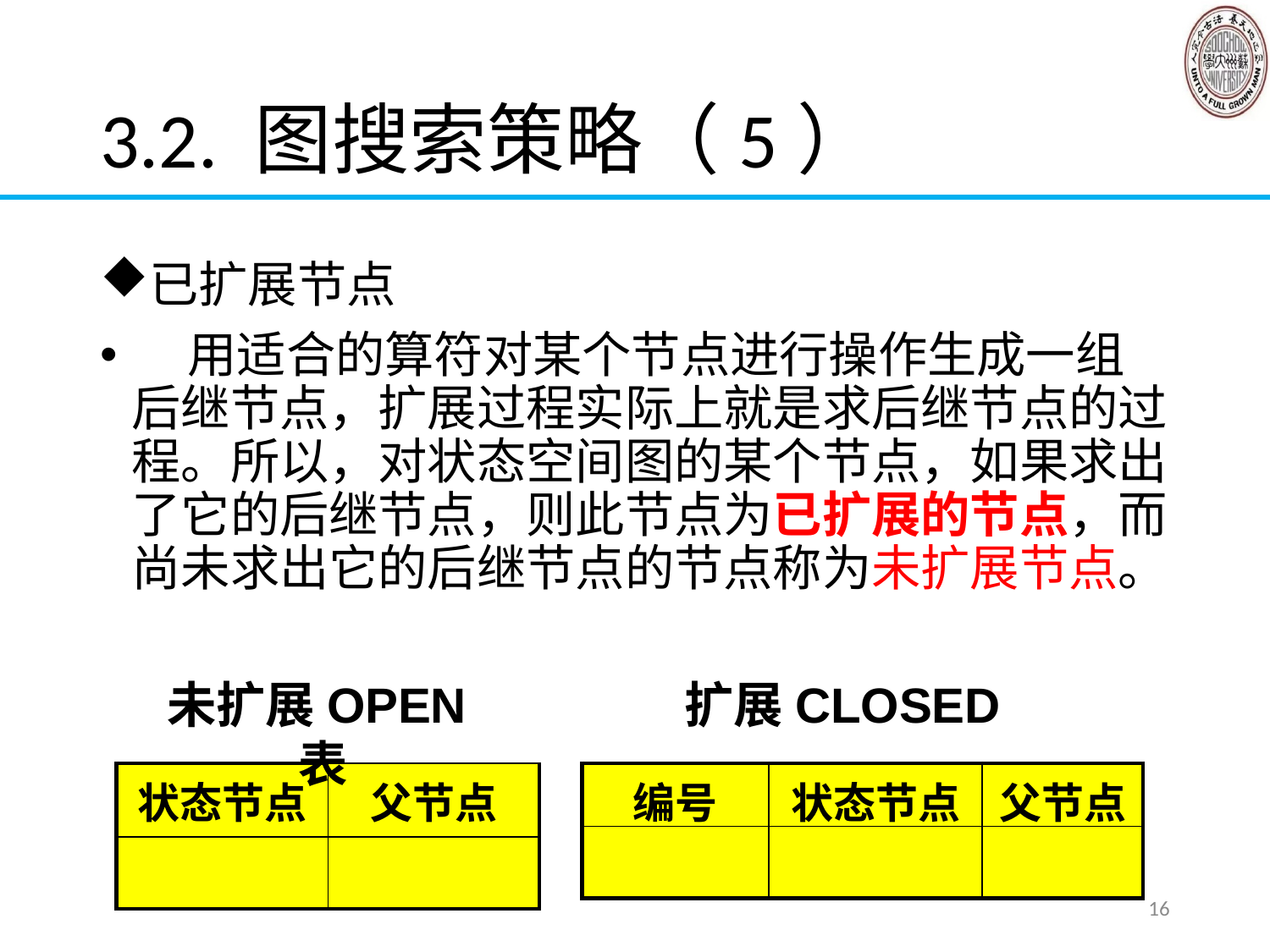

# 3.2. 图搜索策略（5）
已扩展节点
    用适合的算符对某个节点进行操作生成一组后继节点，扩展过程实际上就是求后继节点的过程。所以，对状态空间图的某个节点，如果求出了它的后继节点，则此节点为已扩展的节点，而尚未求出它的后继节点的节点称为未扩展节点。
未扩展OPEN表
扩展CLOSED表
| 状态节点 | 父节点 |
| --- | --- |
|  |  |
| 编号 | 状态节点 | 父节点 |
| --- | --- | --- |
|  |  |  |
16